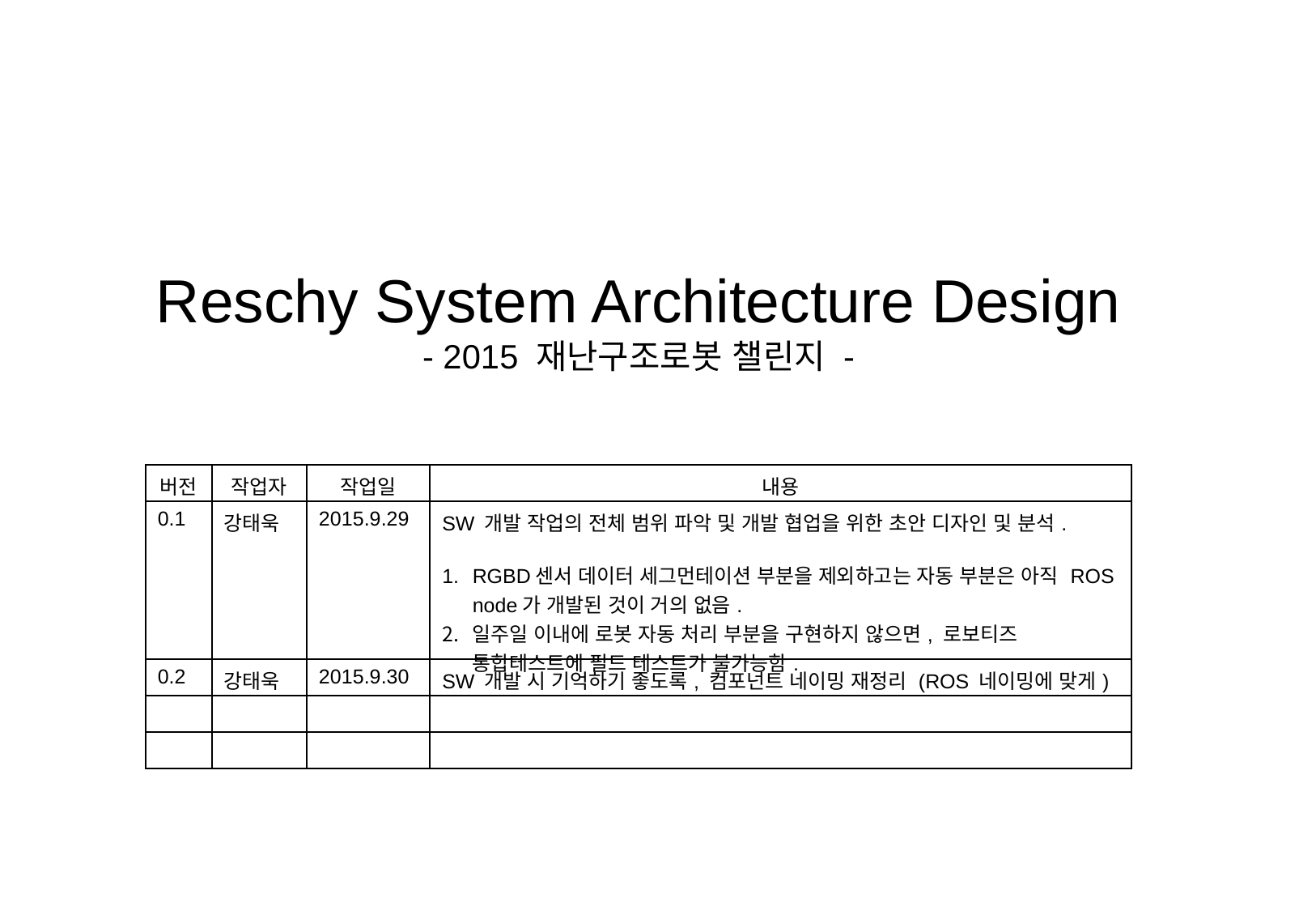

Reschy System Architecture Design
 - 2015 재난구조로봇 챌린지 -
| 버전 | 작업자 | 작업일 | 내용 |
| --- | --- | --- | --- |
| 0.1 | 강태욱 | 2015.9.29 | SW 개발 작업의 전체 범위 파악 및 개발 협업을 위한 초안 디자인 및 분석. RGBD센서 데이터 세그먼테이션 부분을 제외하고는 자동 부분은 아직 ROS node가 개발된 것이 거의 없음. 일주일 이내에 로봇 자동 처리 부분을 구현하지 않으면, 로보티즈 통합테스트에 필드 테스트가 불가능함. |
| 0.2 | 강태욱 | 2015.9.30 | SW 개발 시 기억하기 좋도록, 컴포넌트 네이밍 재정리 (ROS 네이밍에 맞게) |
|  |  |  |  |
|  |  |  |  |